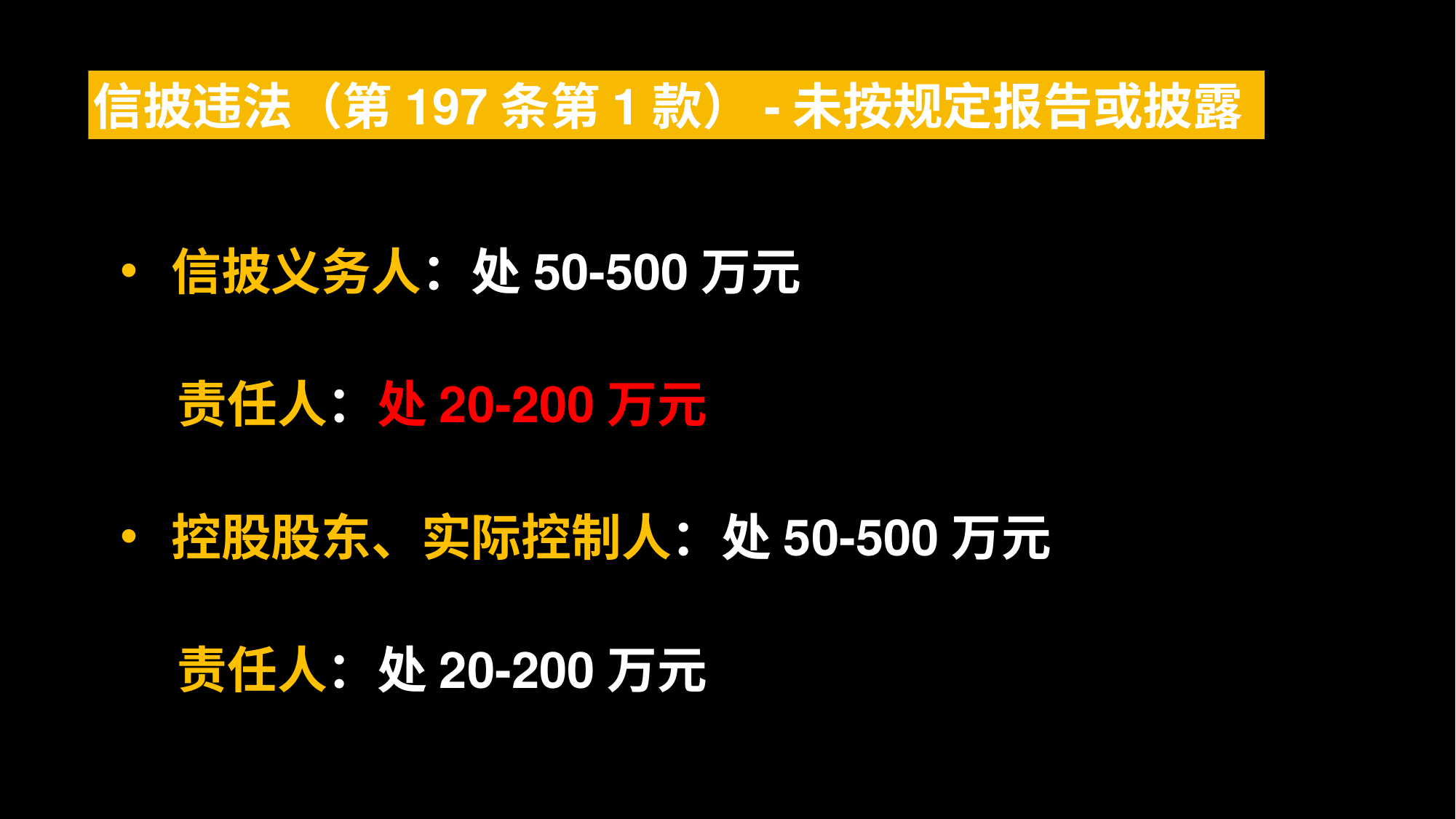

信披违法（第197条第1款）-未按规定报告或披露
信披义务人：处50-500万元
    责任人：处20-200万元
控股股东、实际控制人：处50-500万元
    责任人：处20-200万元